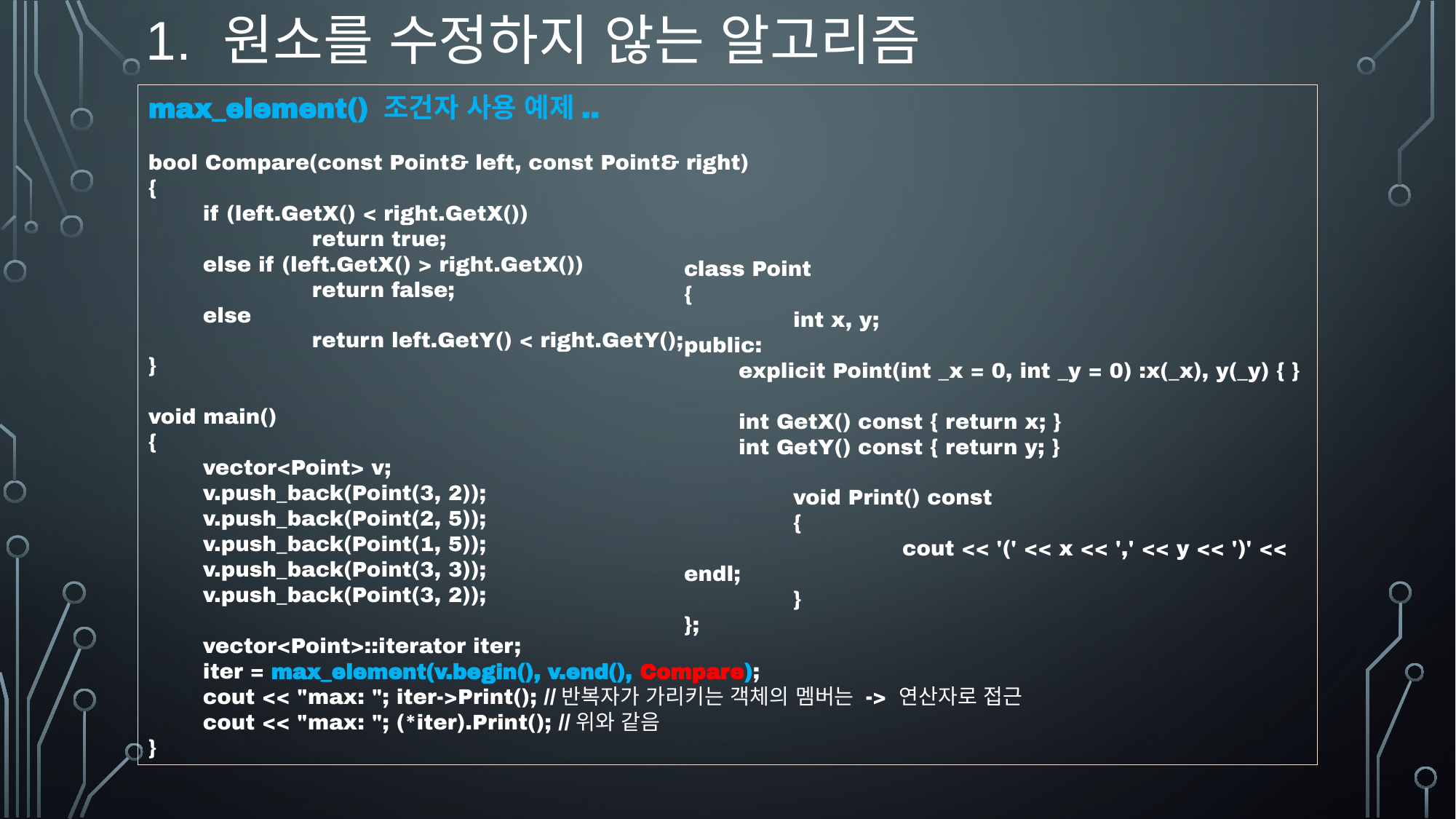

# 1. 원소를 수정하지 않는 알고리즘
max_element() 조건자 사용 예제..

bool Compare(const Point& left, const Point& right)
{
if (left.GetX() < right.GetX())
	return true;
else if (left.GetX() > right.GetX())
	return false;
else
	return left.GetY() < right.GetY();
}

void main()
{
vector<Point> v;
v.push_back(Point(3, 2));
v.push_back(Point(2, 5));
v.push_back(Point(1, 5));
v.push_back(Point(3, 3));
v.push_back(Point(3, 2));

vector<Point>::iterator iter;
iter = max_element(v.begin(), v.end(), Compare);
cout << "max: "; iter->Print(); //반복자가 가리키는 객체의 멤버는 -> 연산자로 접근
cout << "max: "; (*iter).Print(); //위와 같음
}
class Point
{
	int x, y;
public:
explicit Point(int _x = 0, int _y = 0) :x(_x), y(_y) { }

int GetX() const { return x; }
int GetY() const { return y; }

	void Print() const
	{
		cout << '(' << x << ',' << y << ')' << endl;
	}
};